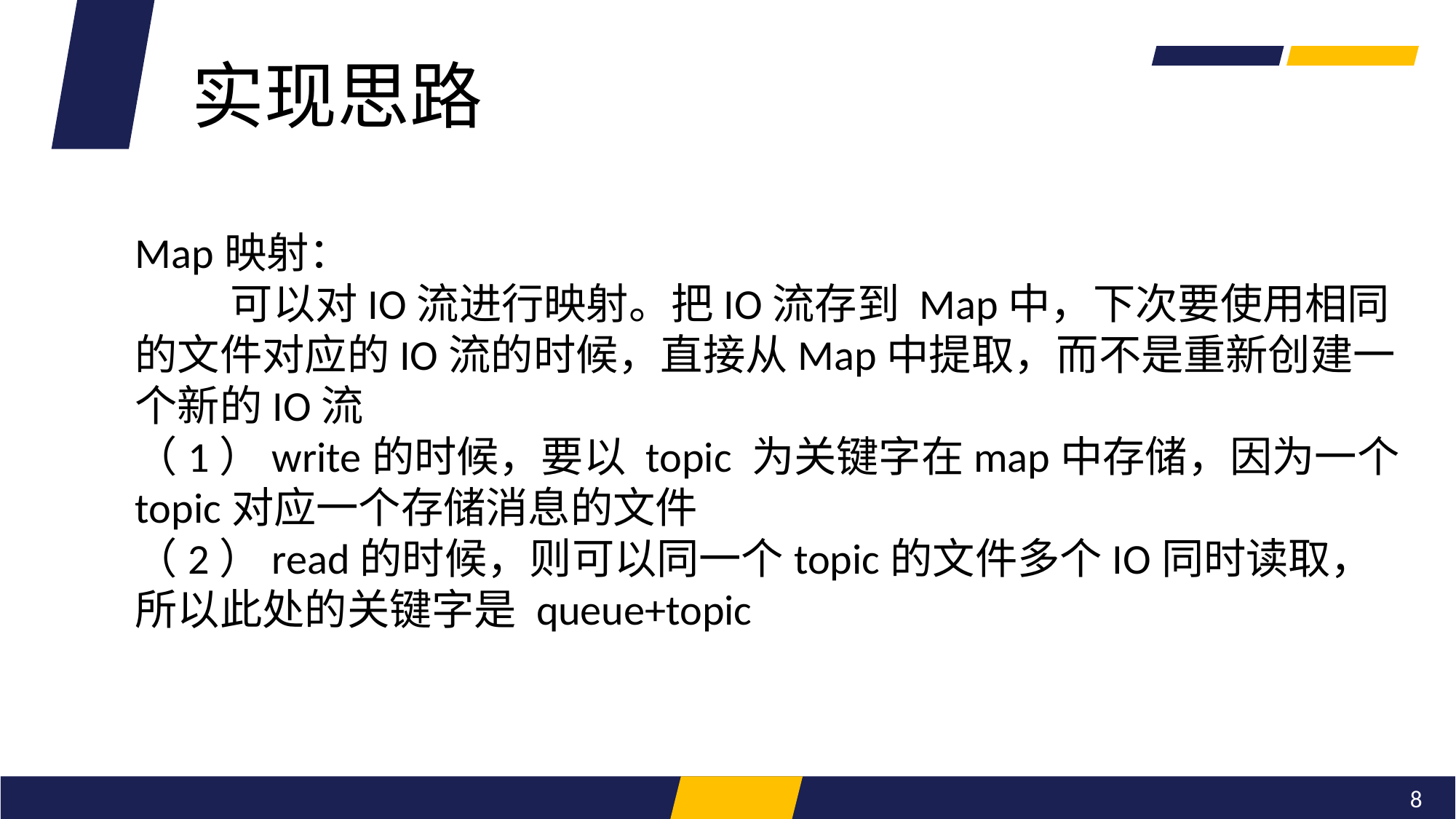

实现思路

Map映射：
         可以对IO流进行映射。把IO流存到 Map中，下次要使用相同的文件对应的IO流的时候，直接从Map中提取，而不是重新创建一个新的IO流
（1）write的时候，要以 topic 为关键字在map中存储，因为一个topic对应一个存储消息的文件
（2）read的时候，则可以同一个topic的文件多个IO同时读取，所以此处的关键字是 queue+topic
8